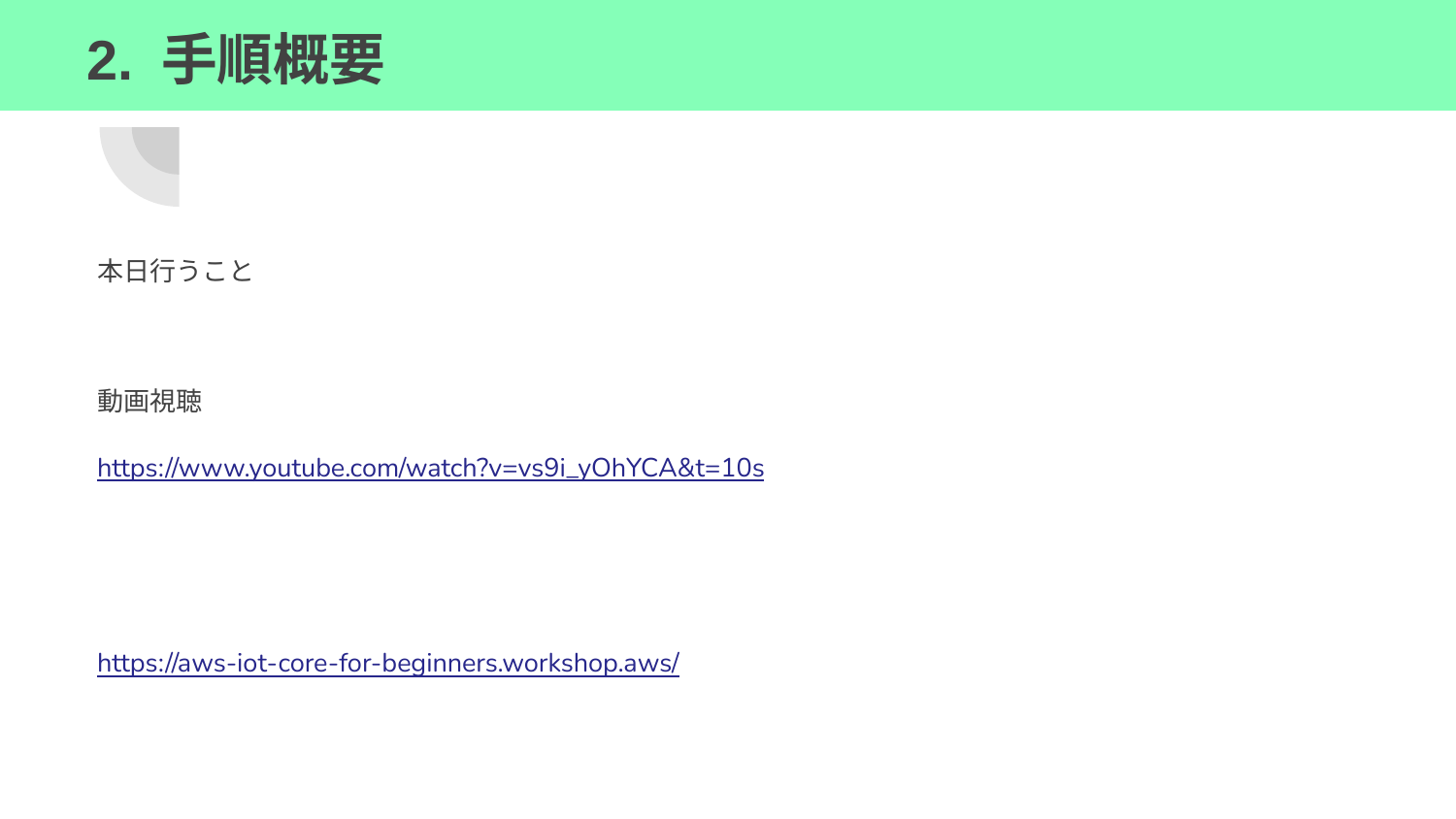

# 2. 手順概要
本日行うこと

動画視聴
https://www.youtube.com/watch?v=vs9i_yOhYCA&t=10s

https://aws-iot-core-for-beginners.workshop.aws/